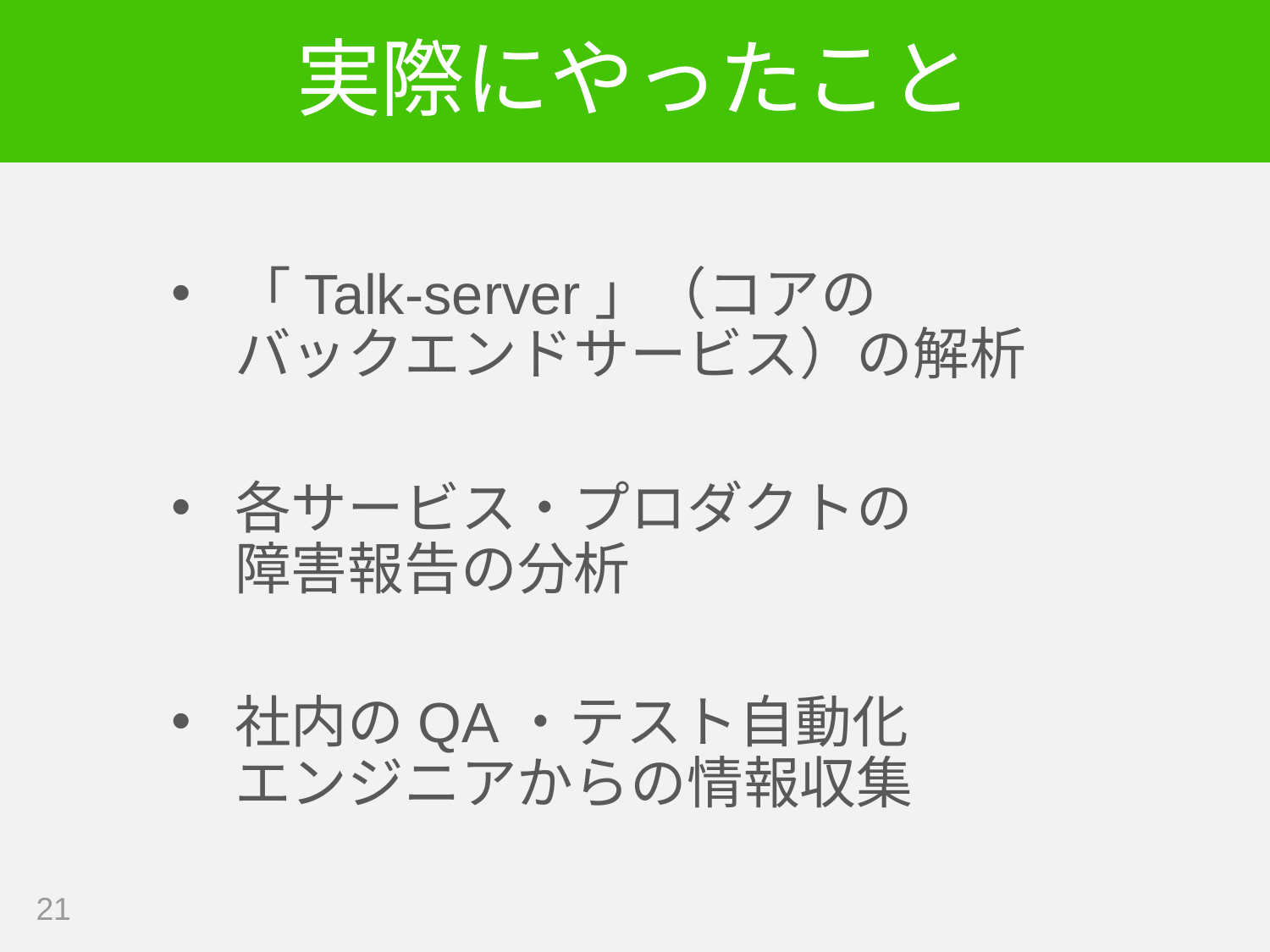

# 実際にやったこと
「Talk-server」（コアの
バックエンドサービス）の解析

各サービス・プロダクトの
障害報告の分析

社内のQA・テスト自動化
エンジニアからの情報収集
21